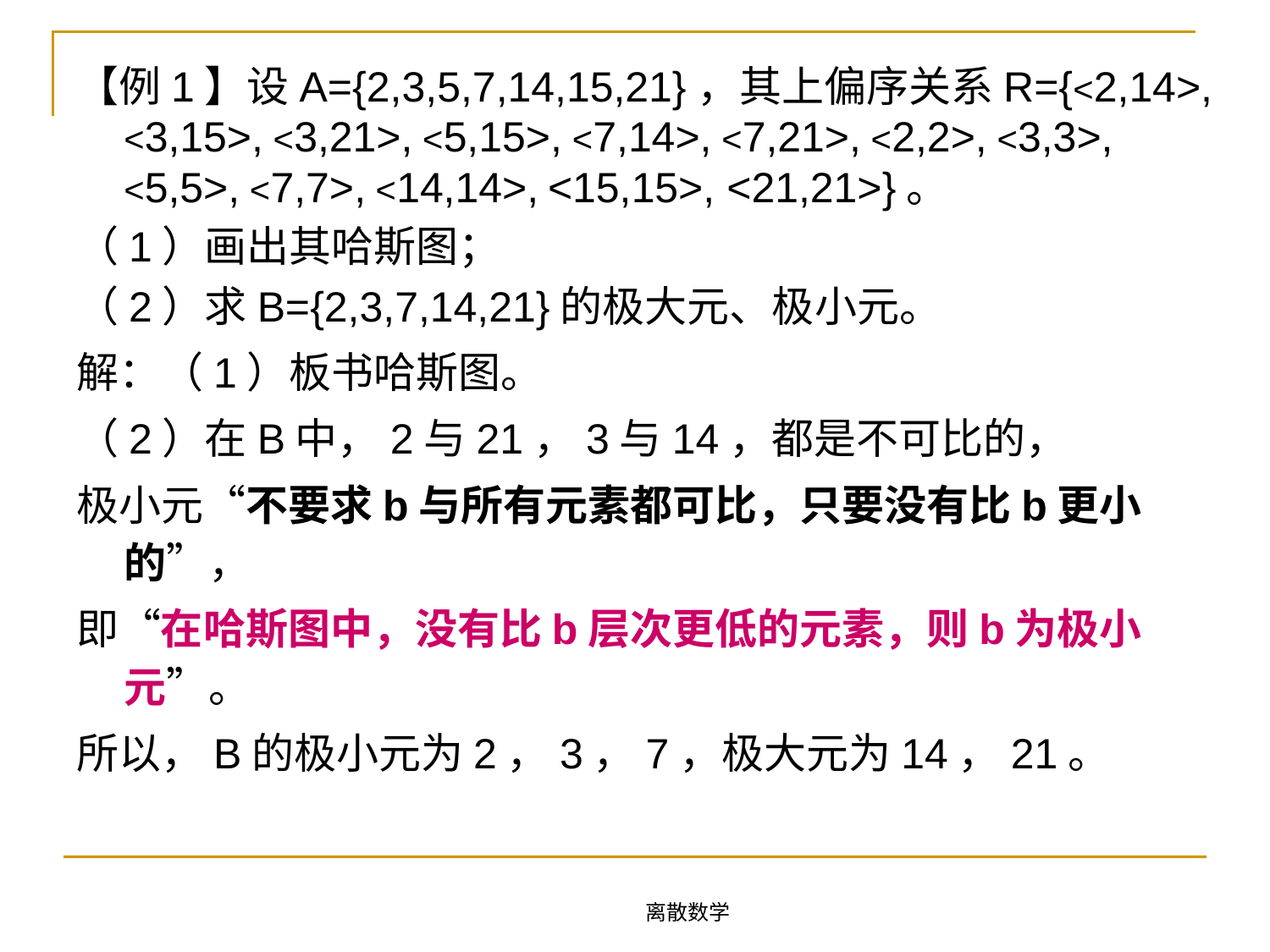

【例1】设A={2,3,5,7,14,15,21}，其上偏序关系R={<2,14>, <3,15>, <3,21>, <5,15>, <7,14>, <7,21>, <2,2>, <3,3>, <5,5>, <7,7>, <14,14>, <15,15>, <21,21>}。
（1）画出其哈斯图；
（2）求B={2,3,7,14,21}的极大元、极小元。
解：（1）板书哈斯图。
（2）在B中，2与21，3与14，都是不可比的，
极小元“不要求b与所有元素都可比，只要没有比b更小的”，
即“在哈斯图中，没有比b层次更低的元素，则b为极小元”。
所以，B的极小元为2，3，7，极大元为14，21。

离散数学
20